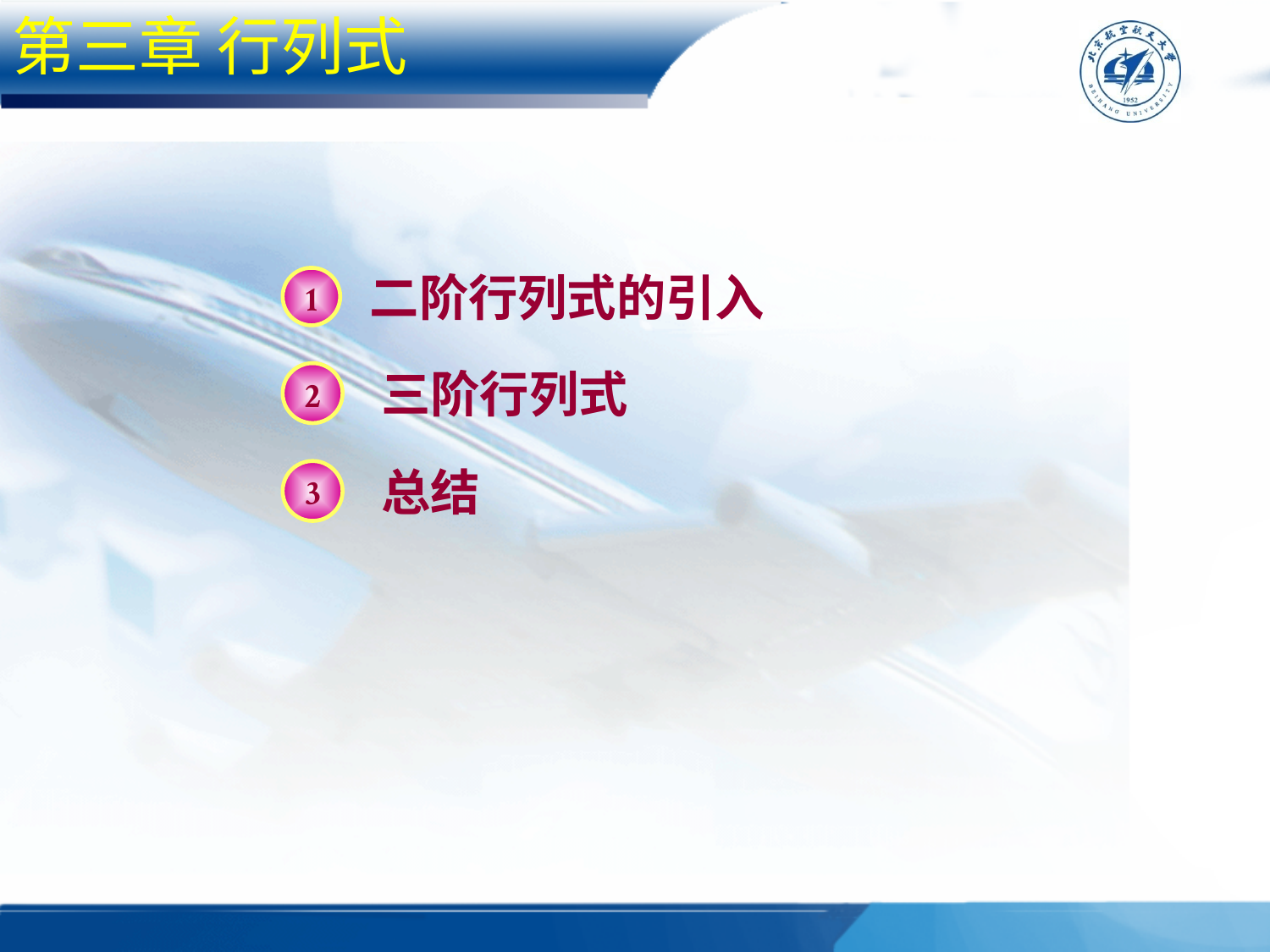

第三章 行列式
二阶行列式的引入
1
三阶行列式
2
总结
3